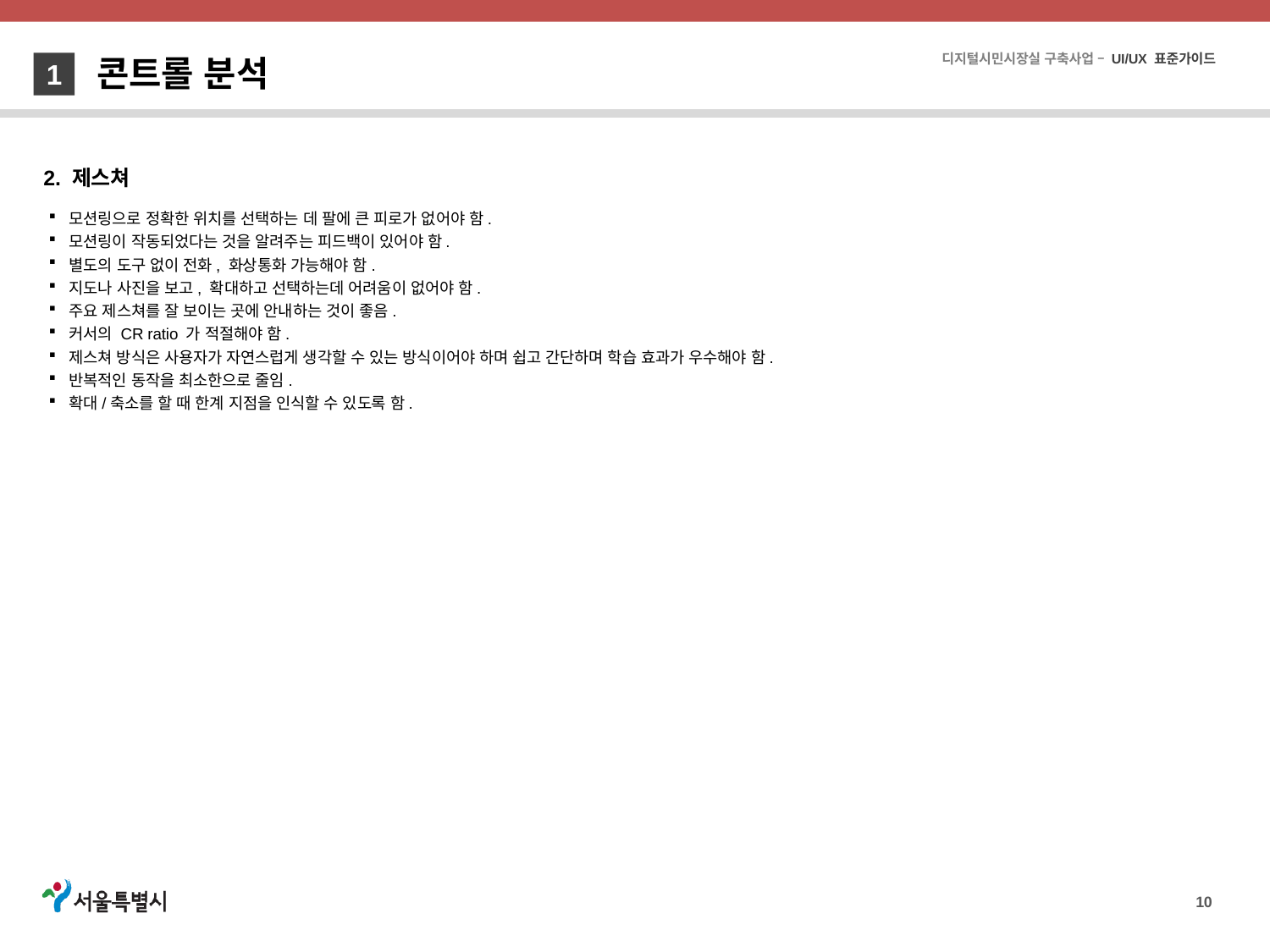

콘트롤 분석
1
2. 제스쳐
모션링으로 정확한 위치를 선택하는 데 팔에 큰 피로가 없어야 함.
모션링이 작동되었다는 것을 알려주는 피드백이 있어야 함.
별도의 도구 없이 전화, 화상통화 가능해야 함.
지도나 사진을 보고, 확대하고 선택하는데 어려움이 없어야 함.
주요 제스쳐를 잘 보이는 곳에 안내하는 것이 좋음.
커서의 CR ratio 가 적절해야 함.
제스쳐 방식은 사용자가 자연스럽게 생각할 수 있는 방식이어야 하며 쉽고 간단하며 학습 효과가 우수해야 함.
반복적인 동작을 최소한으로 줄임.
확대/축소를 할 때 한계 지점을 인식할 수 있도록 함.